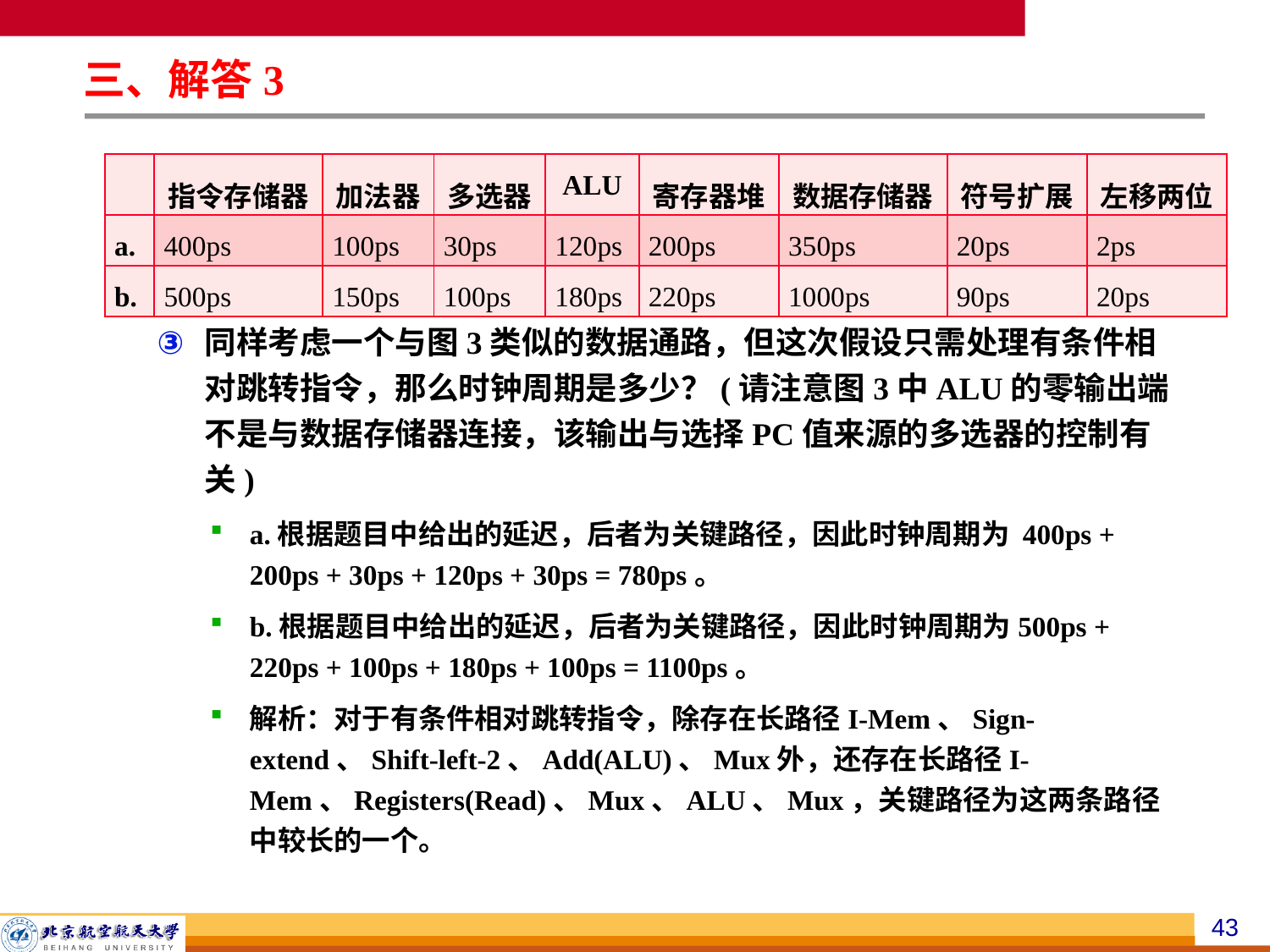

三、解答3

同样考虑一个与图3类似的数据通路，但这次假设只需处理有条件相对跳转指令，那么时钟周期是多少？(请注意图3中ALU的零输出端不是与数据存储器连接，该输出与选择PC值来源的多选器的控制有关)
a.根据题目中给出的延迟，后者为关键路径，因此时钟周期为 400ps + 200ps + 30ps + 120ps + 30ps = 780ps。
b.根据题目中给出的延迟，后者为关键路径，因此时钟周期为500ps + 220ps + 100ps + 180ps + 100ps = 1100ps。
解析：对于有条件相对跳转指令，除存在长路径I-Mem、Sign-extend、Shift-left-2、Add(ALU)、Mux外，还存在长路径I-Mem、Registers(Read)、Mux、ALU、Mux，关键路径为这两条路径中较长的一个。
|  | 指令存储器 | 加法器 | 多选器 | ALU | 寄存器堆 | 数据存储器 | 符号扩展 | 左移两位 |
| --- | --- | --- | --- | --- | --- | --- | --- | --- |
| a. | 400ps | 100ps | 30ps | 120ps | 200ps | 350ps | 20ps | 2ps |
| b. | 500ps | 150ps | 100ps | 180ps | 220ps | 1000ps | 90ps | 20ps |